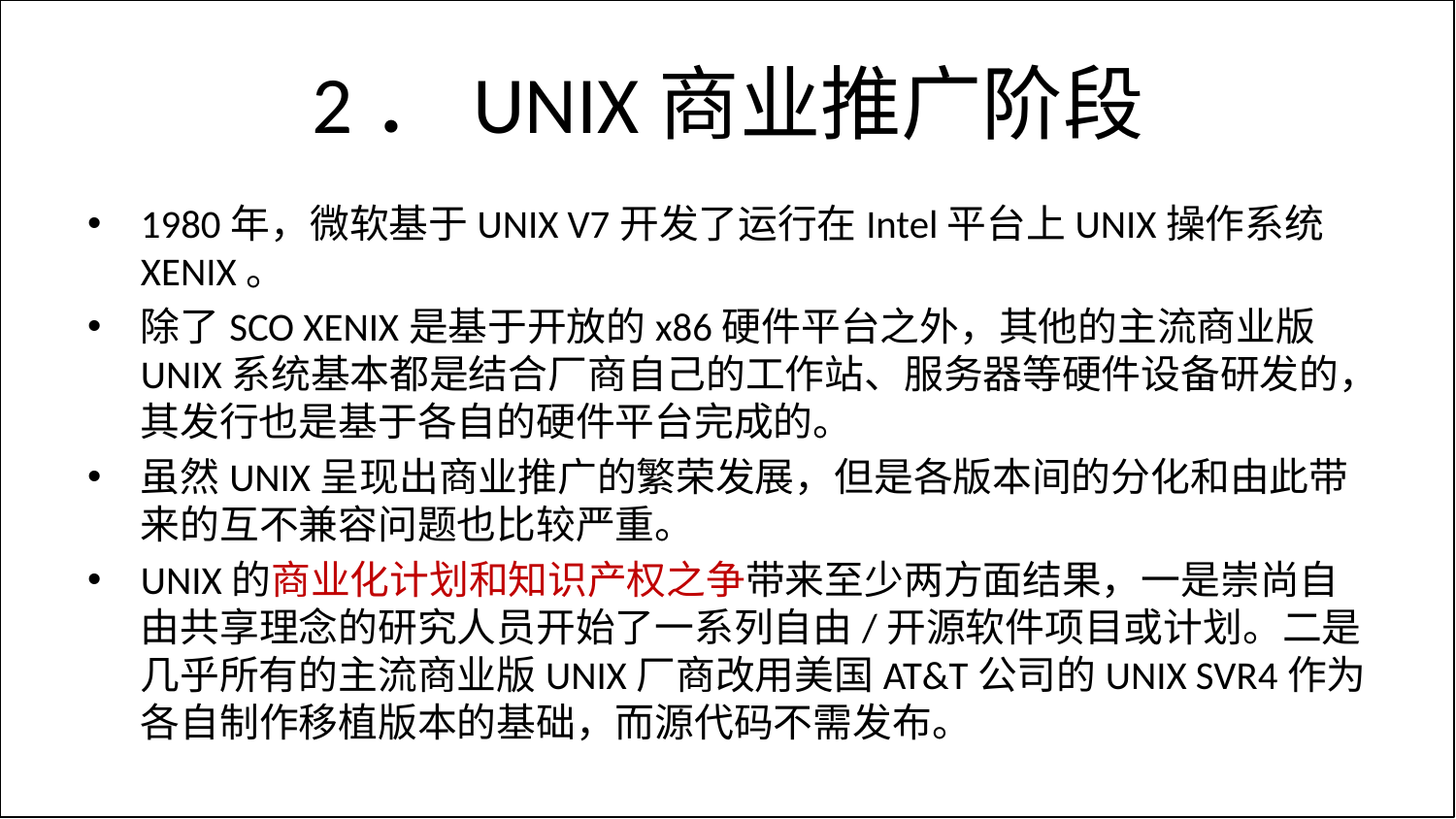

# 2．UNIX商业推广阶段
1980年，微软基于UNIX V7开发了运行在Intel平台上UNIX操作系统XENIX。
除了SCO XENIX是基于开放的x86硬件平台之外，其他的主流商业版UNIX系统基本都是结合厂商自己的工作站、服务器等硬件设备研发的，其发行也是基于各自的硬件平台完成的。
虽然UNIX呈现出商业推广的繁荣发展，但是各版本间的分化和由此带来的互不兼容问题也比较严重。
UNIX的商业化计划和知识产权之争带来至少两方面结果，一是崇尚自由共享理念的研究人员开始了一系列自由/开源软件项目或计划。二是几乎所有的主流商业版UNIX厂商改用美国AT&T公司的UNIX SVR4作为各自制作移植版本的基础，而源代码不需发布。